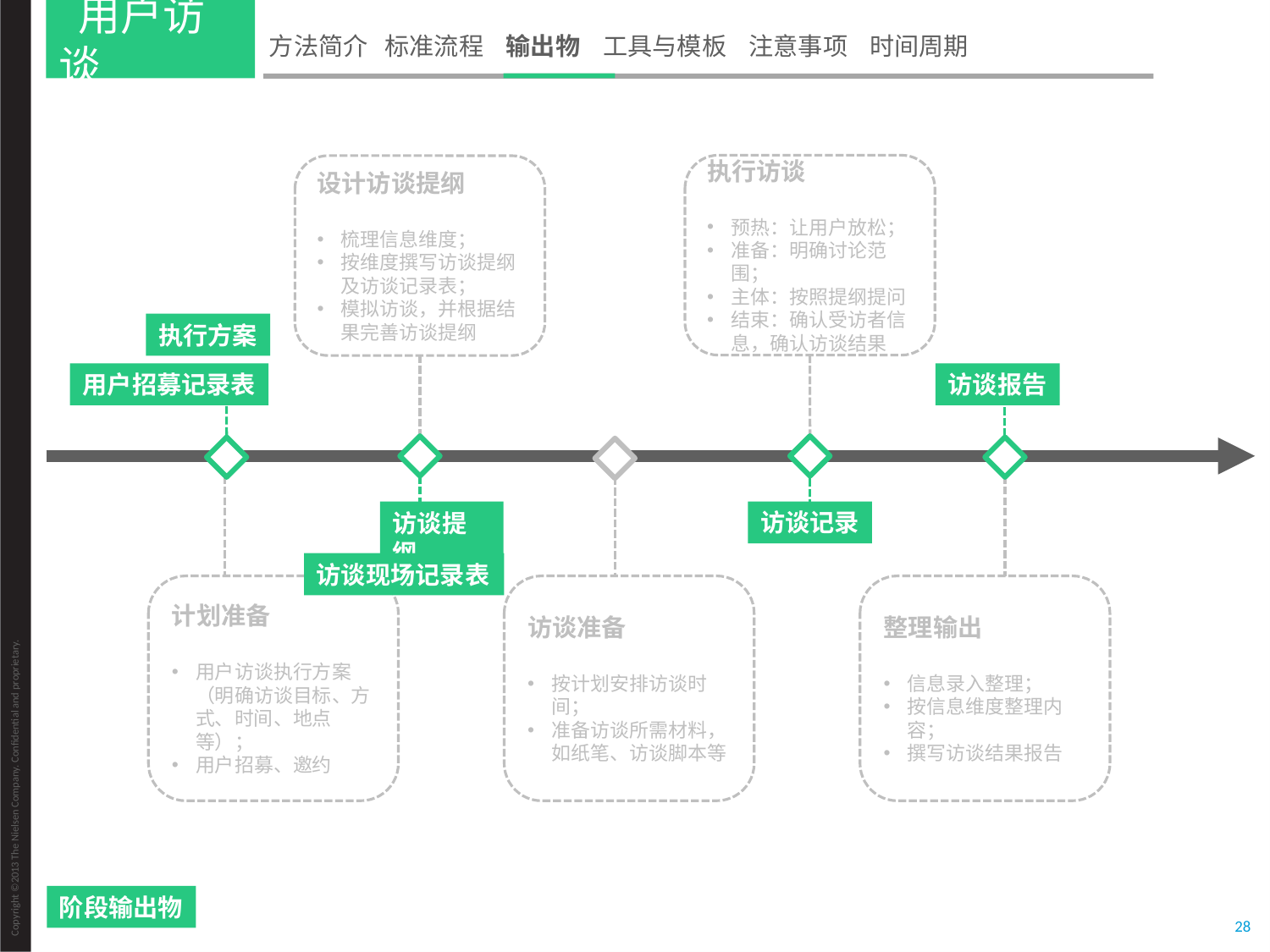

用户访谈
方法简介   标准流程    输出物    工具与模板    注意事项    时间周期

执行访谈

预热：让用户放松；
准备：明确讨论范围；
主体：按照提纲提问
结束：确认受访者信息，确认访谈结果
设计访谈提纲

梳理信息维度；
按维度撰写访谈提纲及访谈记录表；
模拟访谈，并根据结果完善访谈提纲
执行方案
用户招募记录表
访谈报告

访谈记录
访谈提纲
访谈现场记录表
计划准备

用户访谈执行方案（明确访谈目标、方式、时间、地点等）；
用户招募、邀约
访谈准备

按计划安排访谈时间；
准备访谈所需材料，如纸笔、访谈脚本等
整理输出

信息录入整理；
按信息维度整理内容；
撰写访谈结果报告
阶段输出物